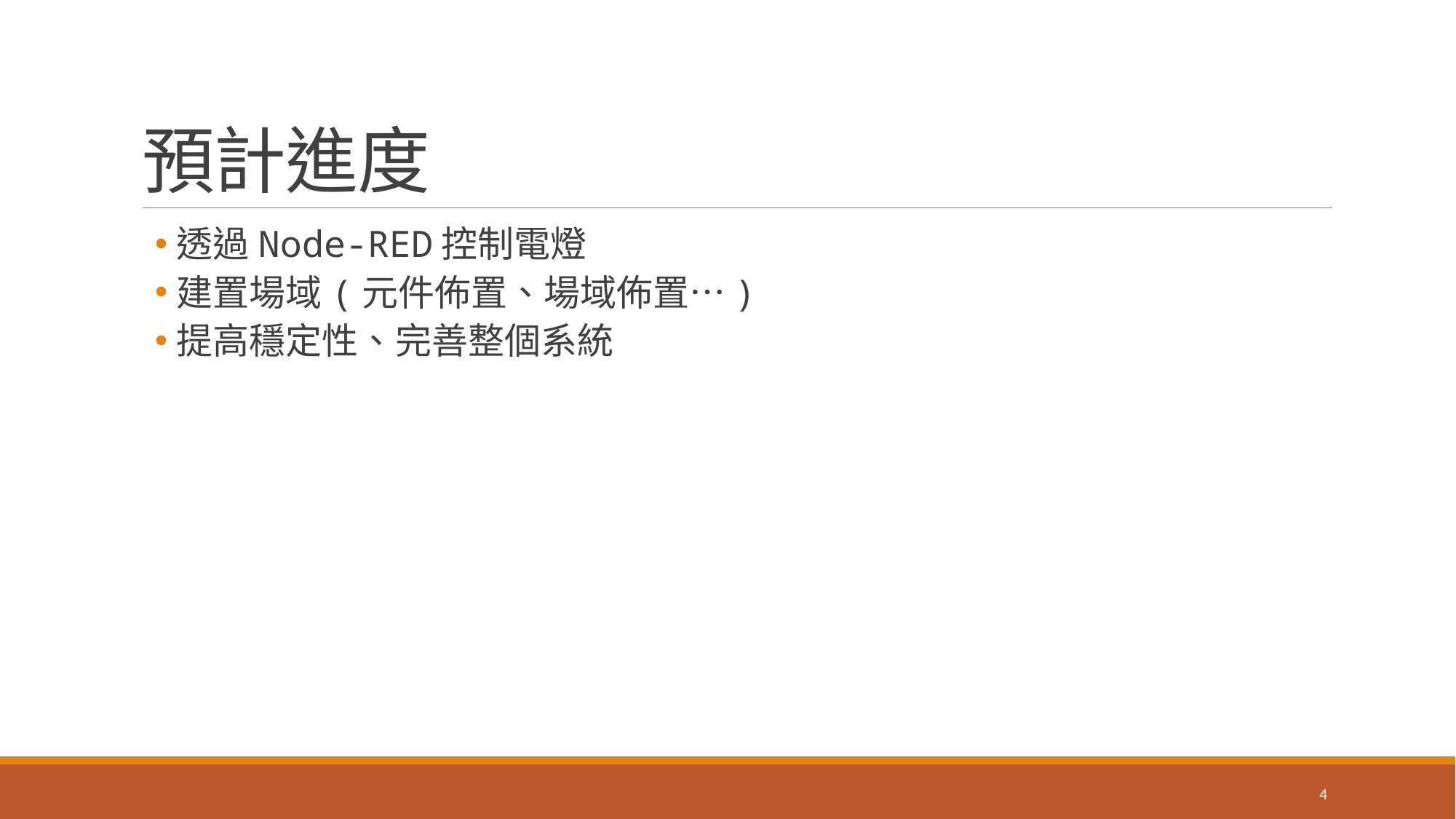

# 預計進度
透過Node-RED控制電燈
建置場域(元件佈置、場域佈置…)
提高穩定性、完善整個系統
4